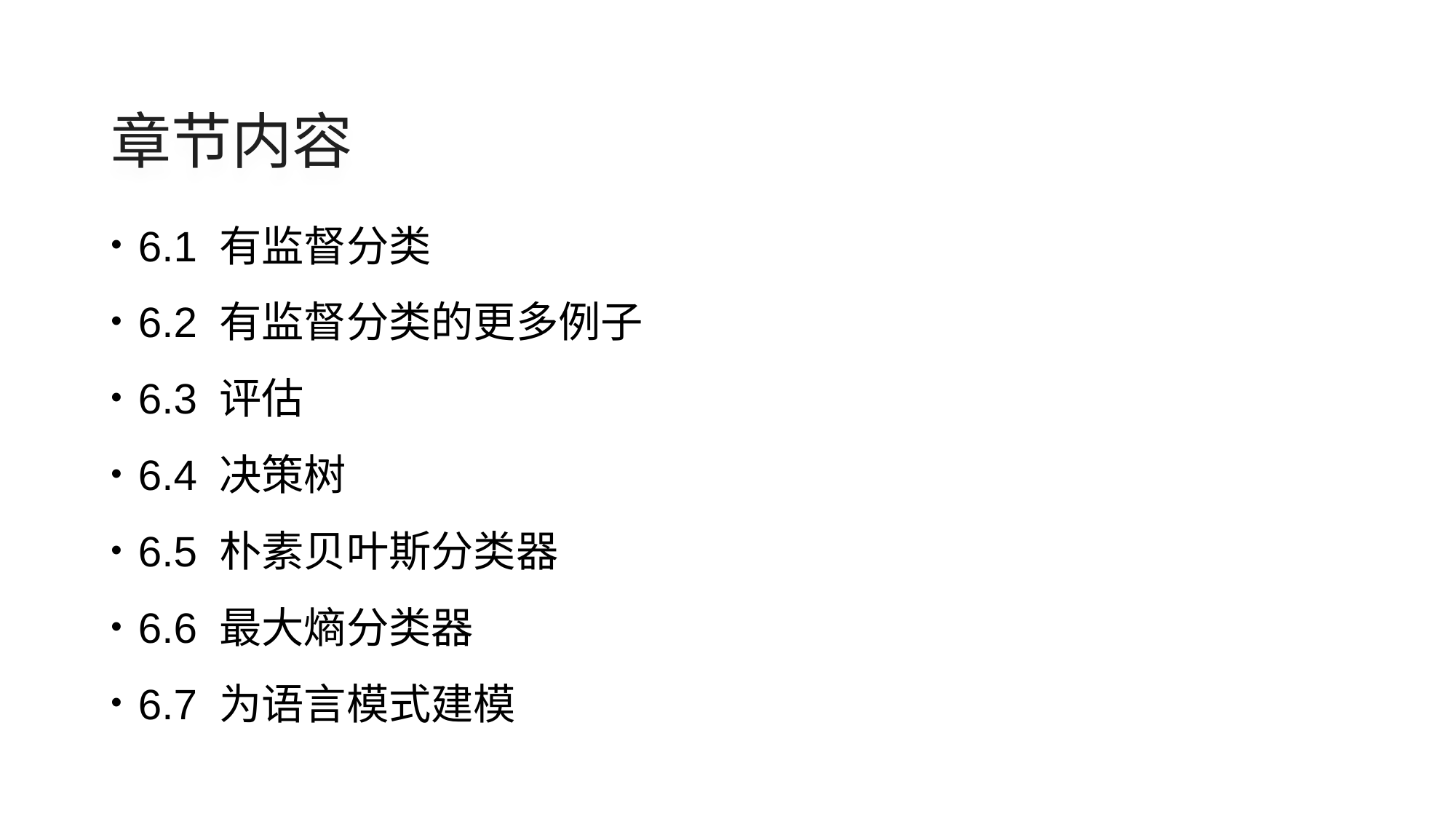

# 章节内容
6.1 有监督分类
6.2 有监督分类的更多例子
6.3 评估
6.4 决策树
6.5 朴素贝叶斯分类器
6.6 最大熵分类器
6.7 为语言模式建模